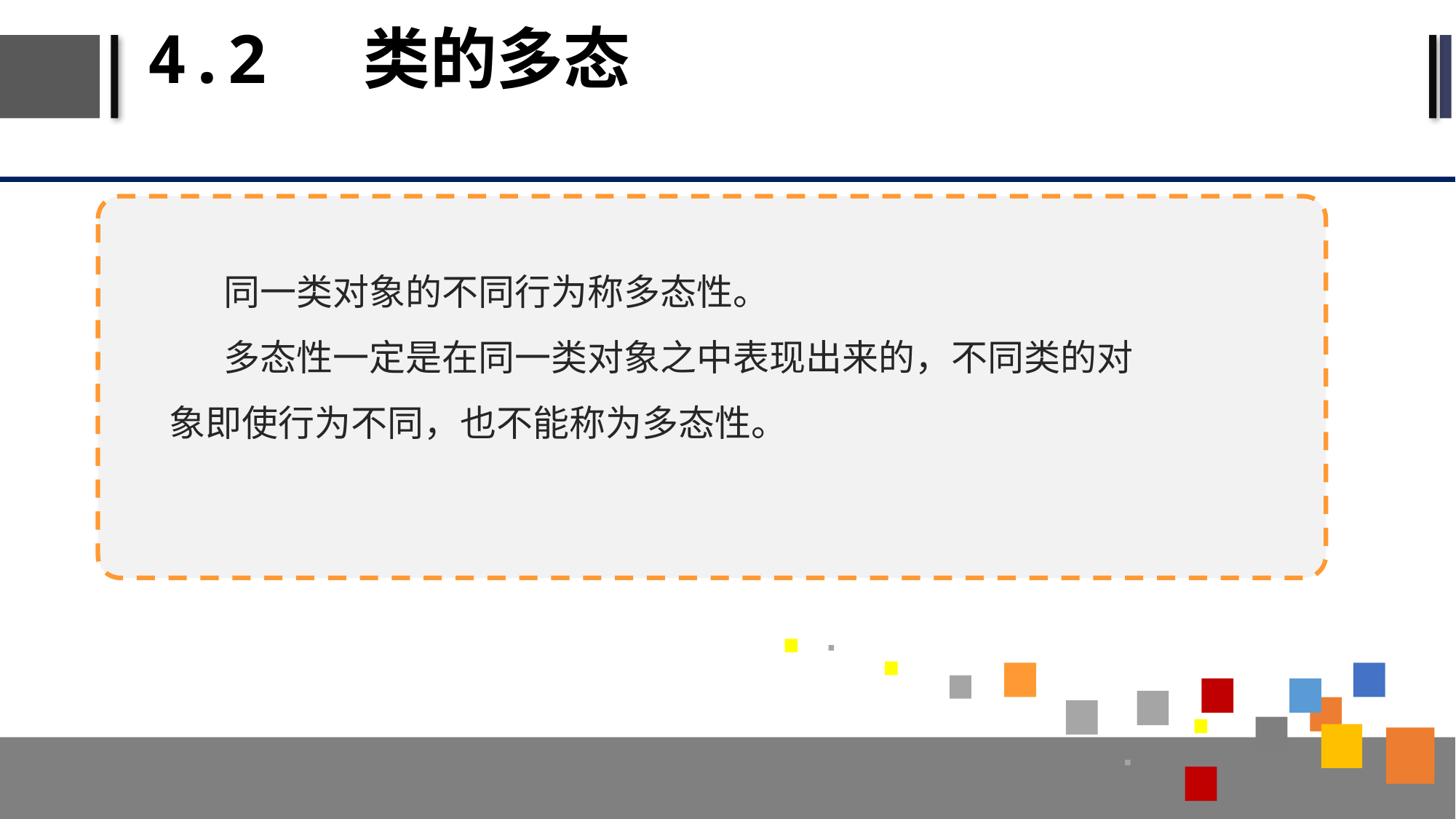

# 4.2  类的多态

同一类对象的不同行为称多态性。
多态性一定是在同一类对象之中表现出来的，不同类的对象即使行为不同，也不能称为多态性。